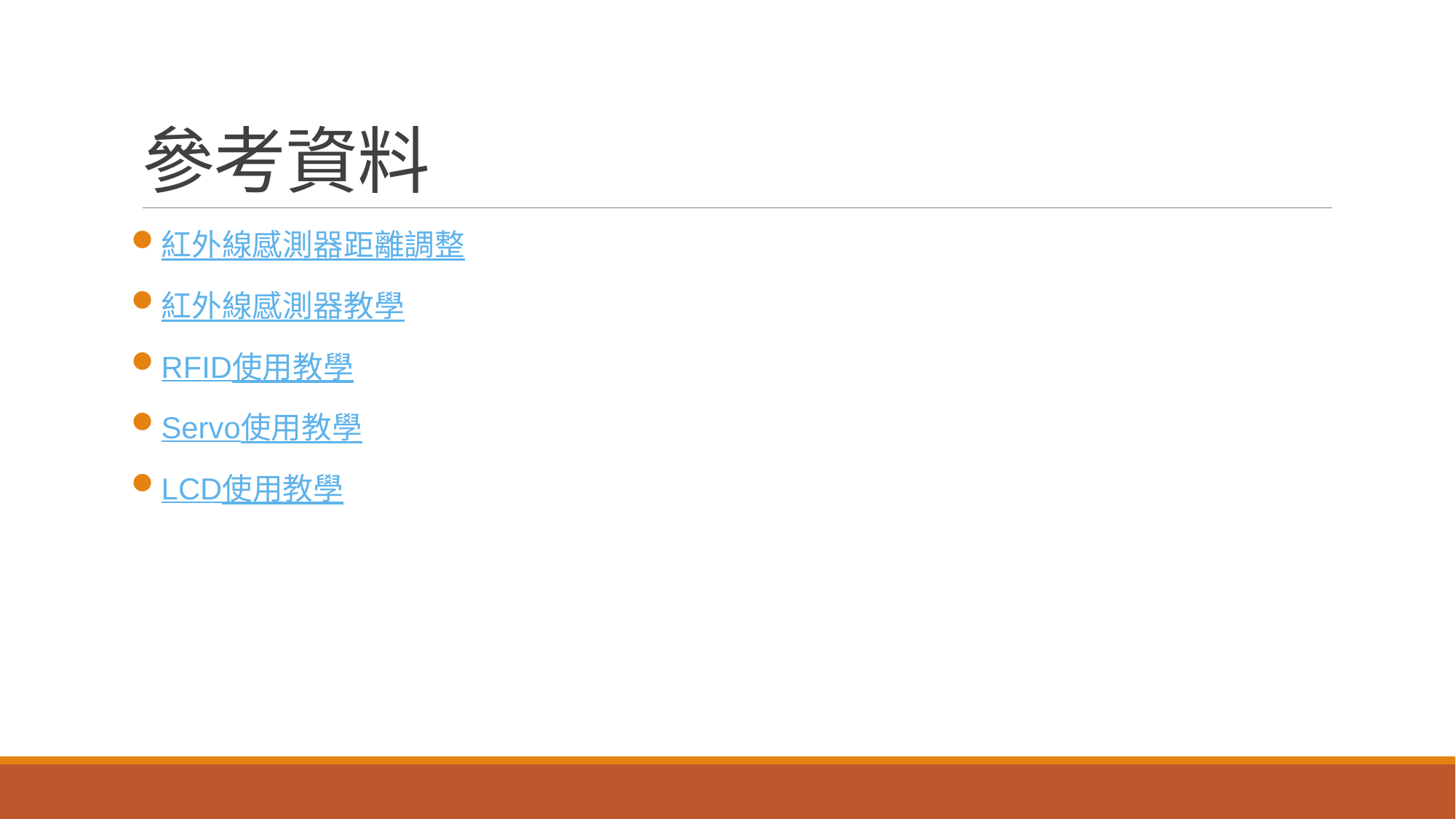

# 參考資料
紅外線感測器距離調整
紅外線感測器教學
RFID使用教學
Servo使用教學
LCD使用教學